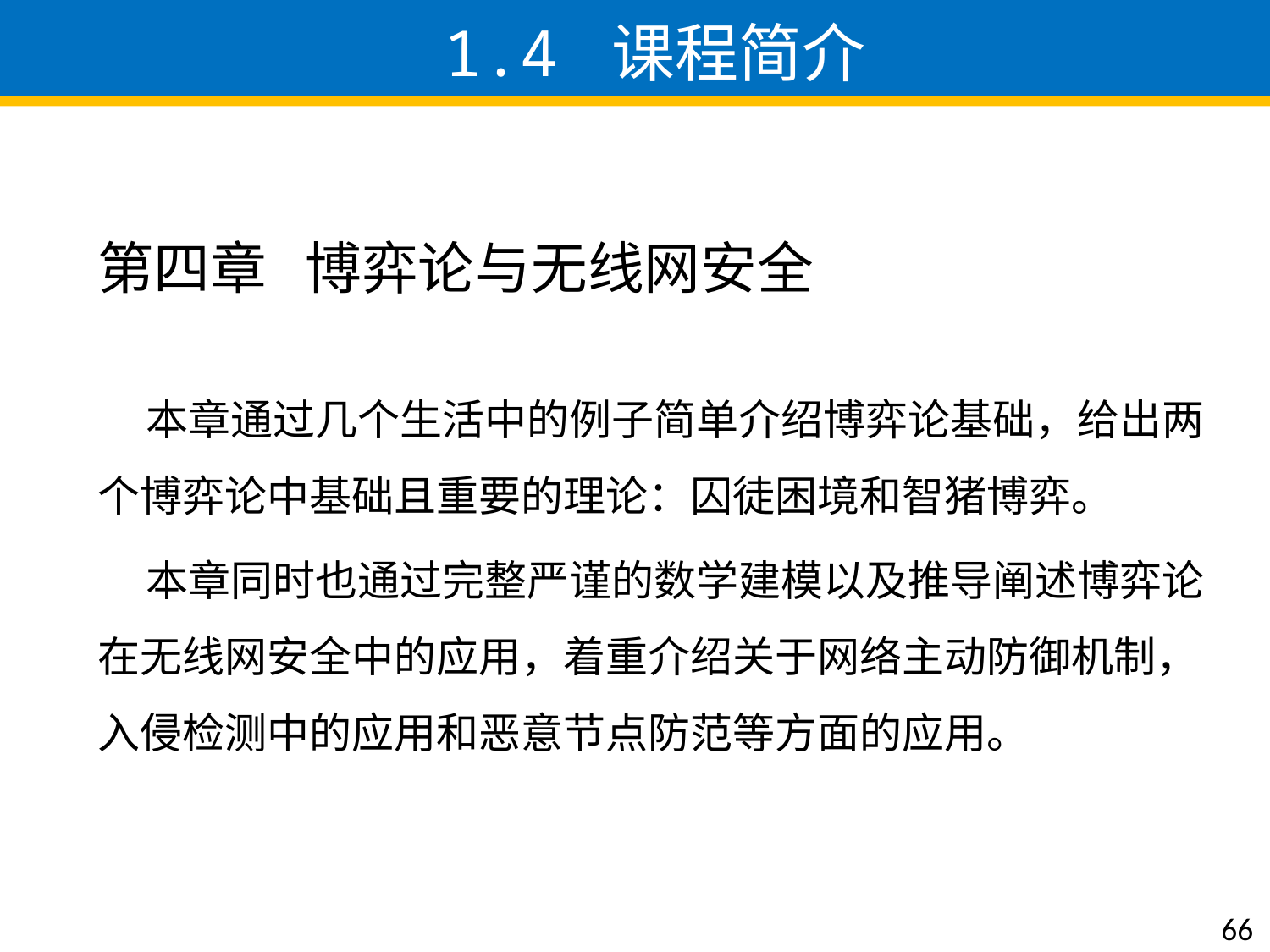

# 1.4 课程简介
第四章   博弈论与无线网安全

    本章通过几个生活中的例子简单介绍博弈论基础，给出两个博弈论中基础且重要的理论：囚徒困境和智猪博弈。
    本章同时也通过完整严谨的数学建模以及推导阐述博弈论在无线网安全中的应用，着重介绍关于网络主动防御机制，入侵检测中的应用和恶意节点防范等方面的应用。

66